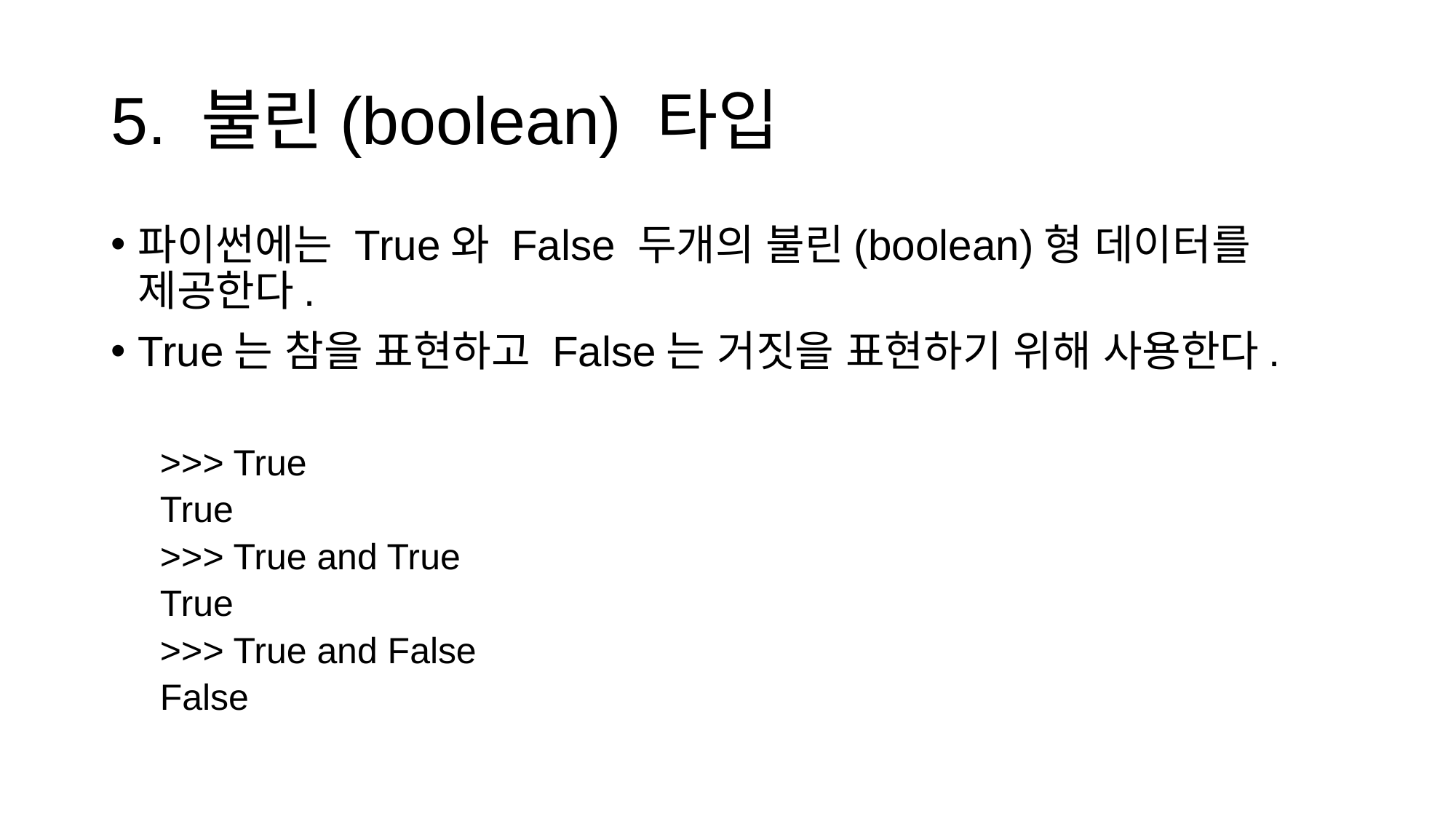

# 5. 불린(boolean) 타입
파이썬에는 True와 False 두개의 불린(boolean)형 데이터를 제공한다.
True는 참을 표현하고 False는 거짓을 표현하기 위해 사용한다.

>>> True
True
>>> True and True
True
>>> True and False
False